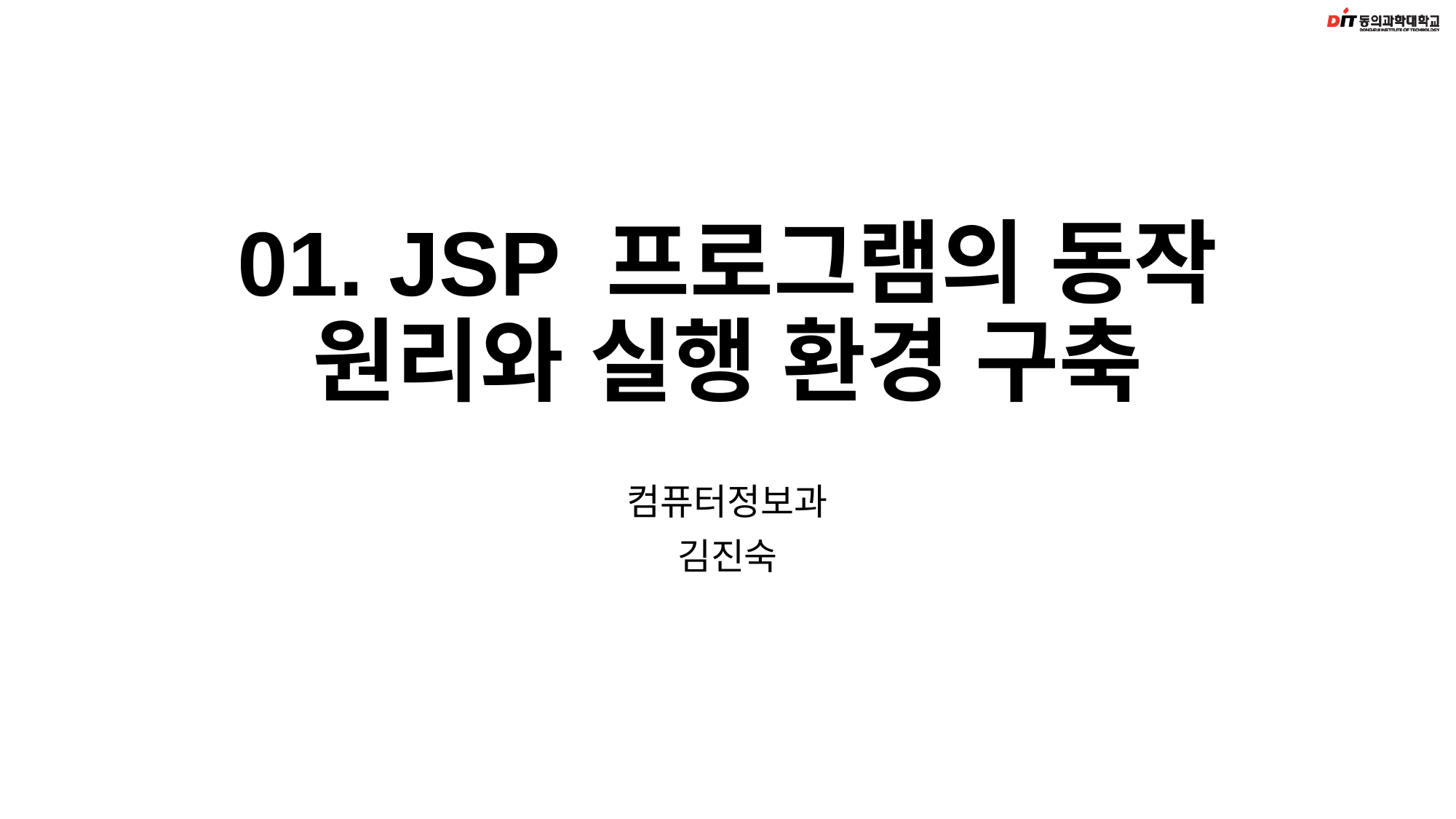

# 01. JSP 프로그램의 동작 원리와 실행 환경 구축
컴퓨터정보과
김진숙